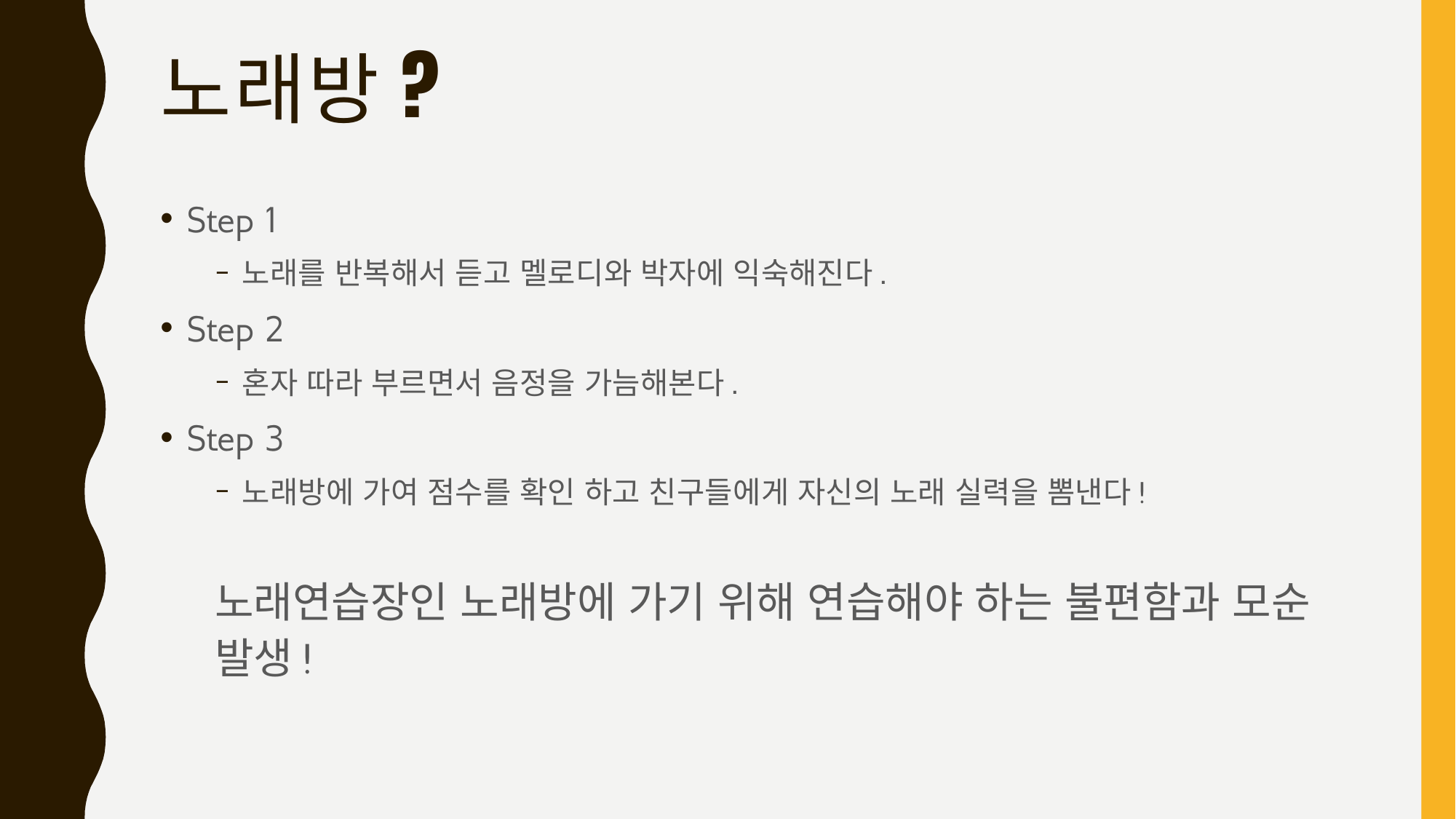

# 노래방?
Step 1
노래를 반복해서 듣고 멜로디와 박자에 익숙해진다.
Step 2
혼자 따라 부르면서 음정을 가늠해본다.
Step 3
노래방에 가여 점수를 확인 하고 친구들에게 자신의 노래 실력을 뽐낸다!

노래연습장인 노래방에 가기 위해 연습해야 하는 불편함과 모순 발생!